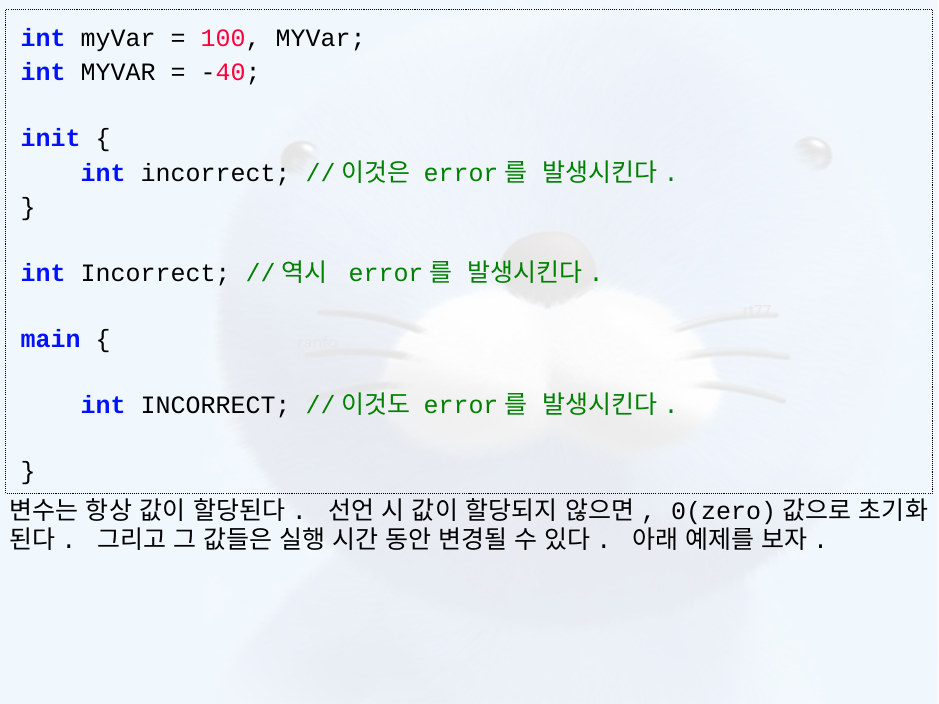

변수는 항상 값이 할당된다. 선언 시 값이 할당되지 않으면, 0(zero)값으로 초기화 된다. 그리고 그 값들은 실행 시간 동안 변경될 수 있다. 아래 예제를 보자.

int myVar = 100, MYVar;
int MYVAR = -40;

init {
    int incorrect; //이것은 error를 발생시킨다.
}

int Incorrect; //역시 error를 발생시킨다.

main {

    int INCORRECT; //이것도 error를 발생시킨다.

}